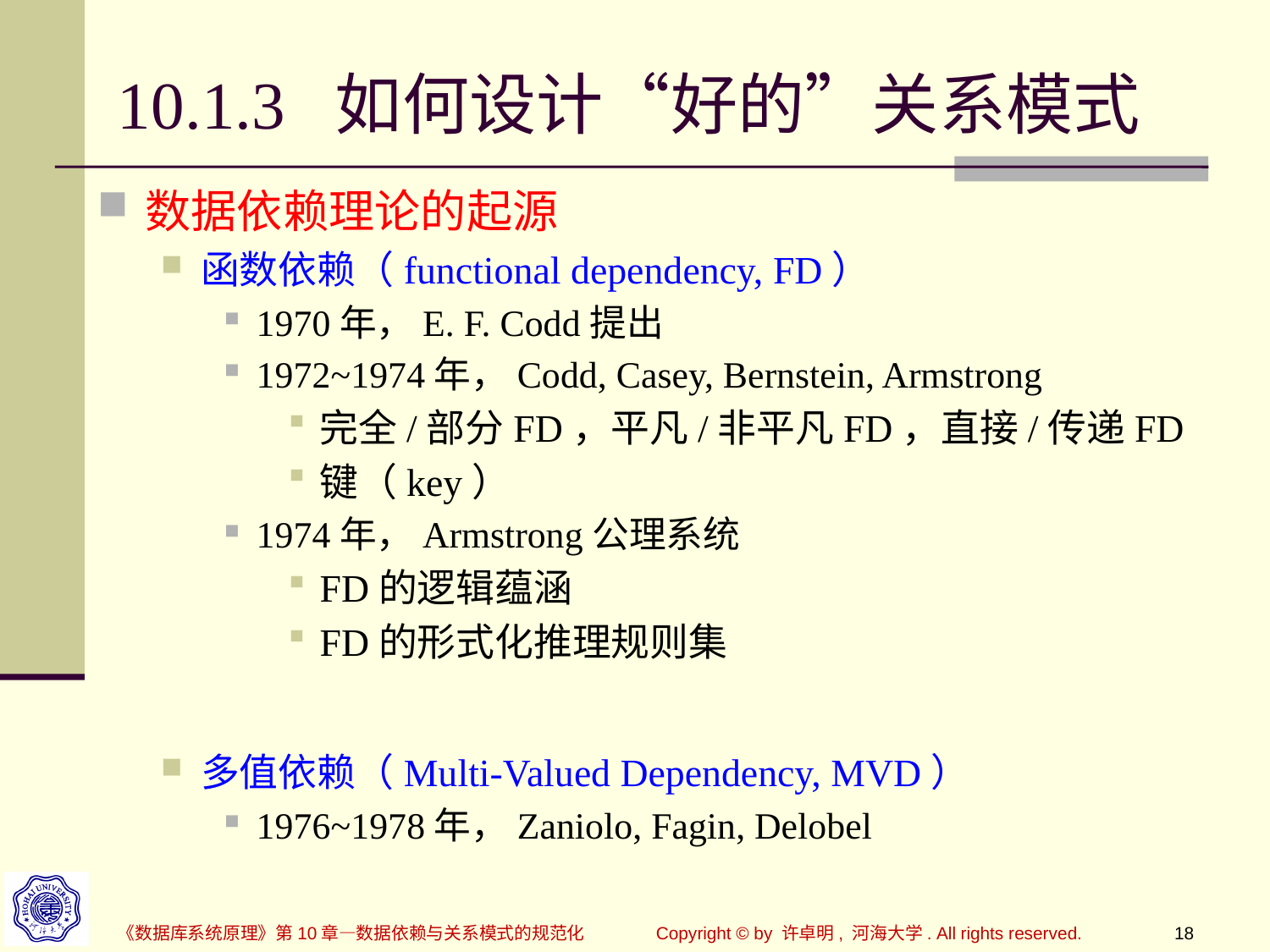

# 10.1.3  如何设计“好的”关系模式
数据依赖理论的起源
函数依赖（functional dependency, FD）
1970年，E. F. Codd提出
1972~1974年，Codd, Casey, Bernstein, Armstrong
完全/部分FD，平凡/非平凡FD，直接/传递FD
键（key）
1974年，Armstrong公理系统
FD的逻辑蕴涵
FD的形式化推理规则集

多值依赖（Multi-Valued Dependency, MVD）
1976~1978年，Zaniolo, Fagin, Delobel
《数据库系统原理》第10章—数据依赖与关系模式的规范化
Copyright © by 许卓明, 河海大学. All rights reserved.
18